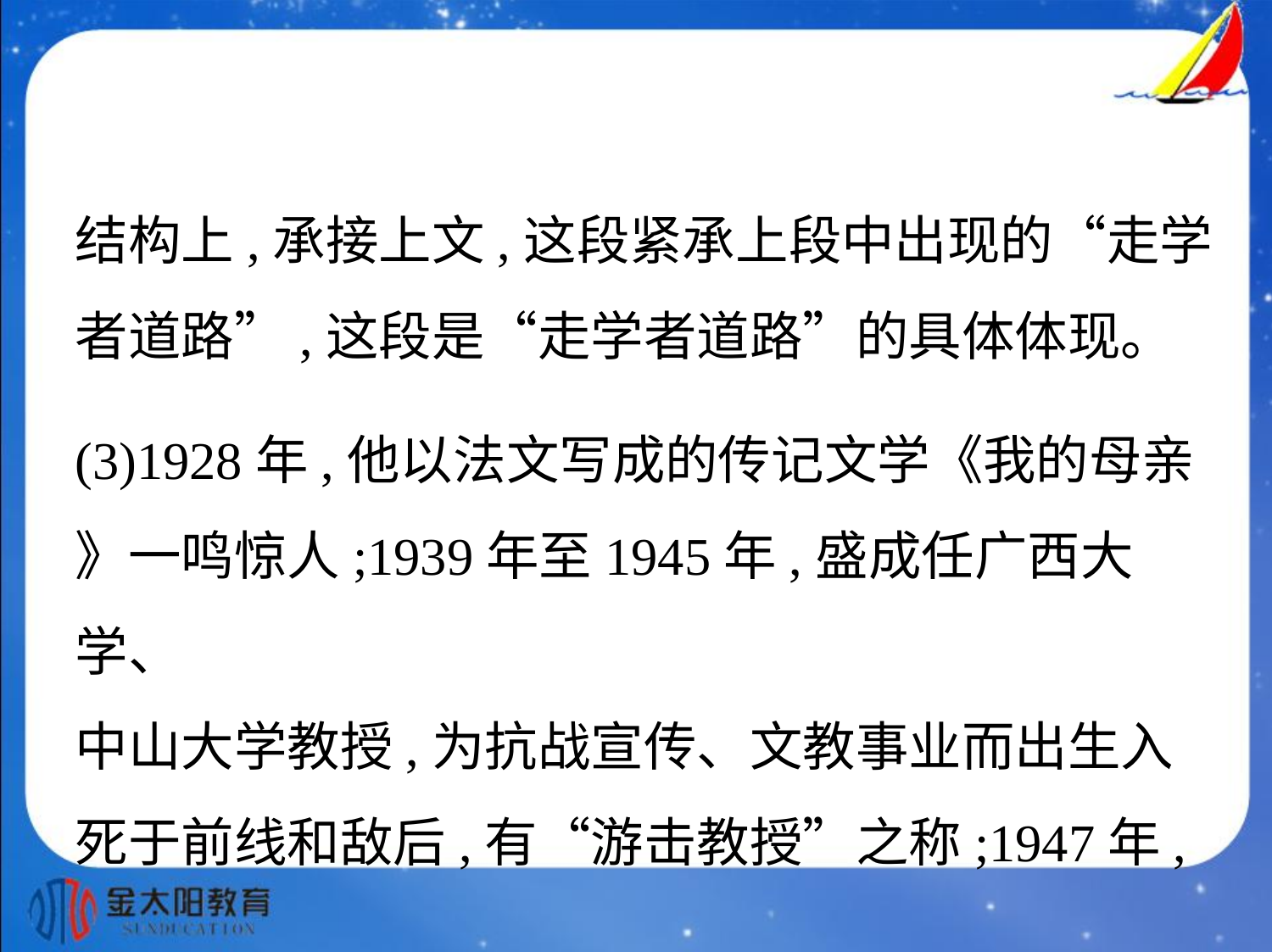

结构上,承接上文,这段紧承上段中出现的“走学
者道路”,这段是“走学者道路”的具体体现。
(3)1928年,他以法文写成的传记文学《我的母亲
》一鸣惊人;1939年至1945年,盛成任广西大学、
中山大学教授,为抗战宣传、文教事业而出生入
死于前线和敌后,有“游击教授”之称;1947年,